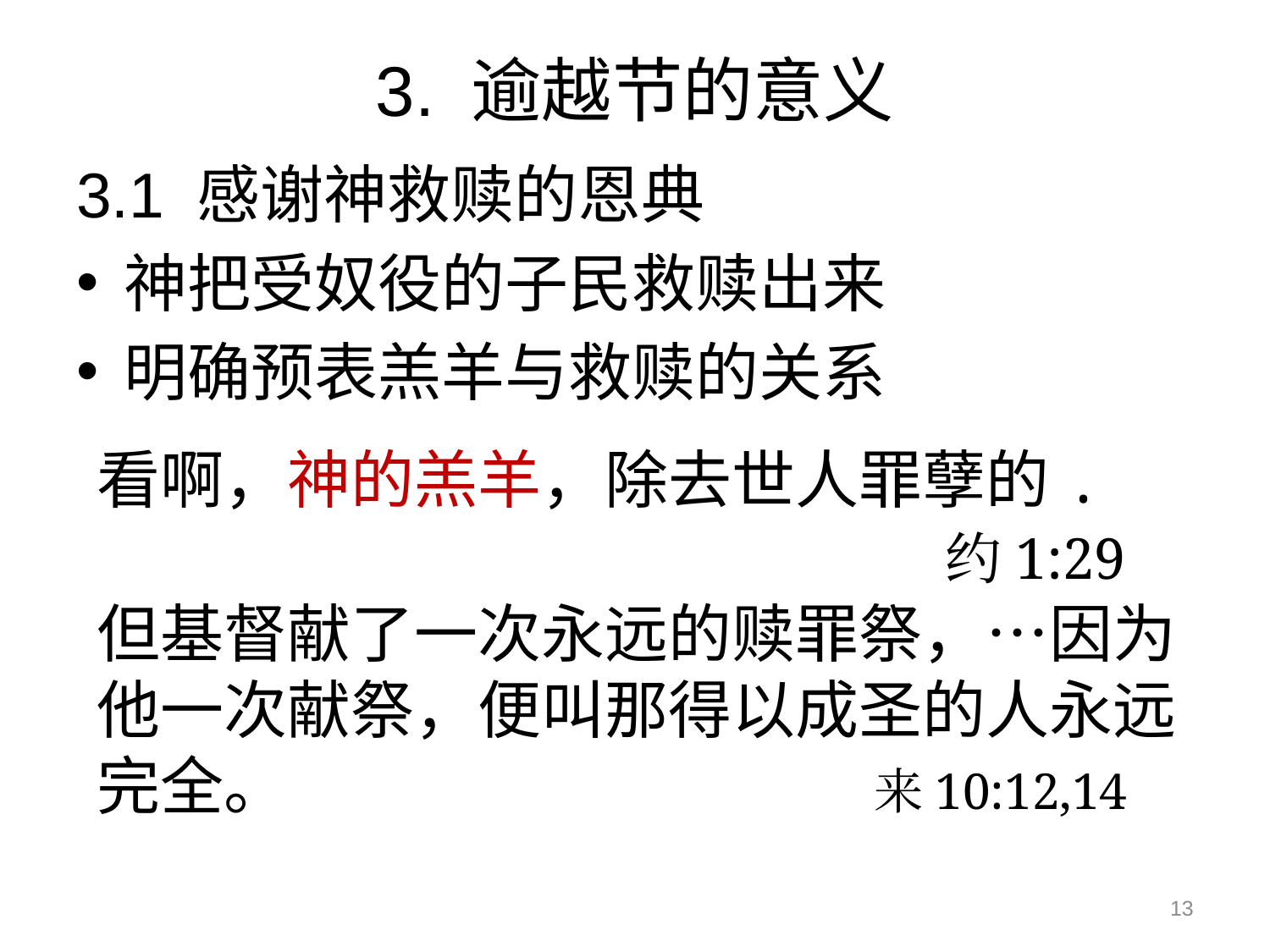

# 3. 逾越节的意义
3.1 感谢神救赎的恩典
神把受奴役的子民救赎出来
明确预表羔羊与救赎的关系

看啊，神的羔羊，除去世人罪孽的.
						     约1:29
但基督献了一次永远的赎罪祭，…因为他一次献祭，便叫那得以成圣的人永远完全。                                    来10:12,14
13